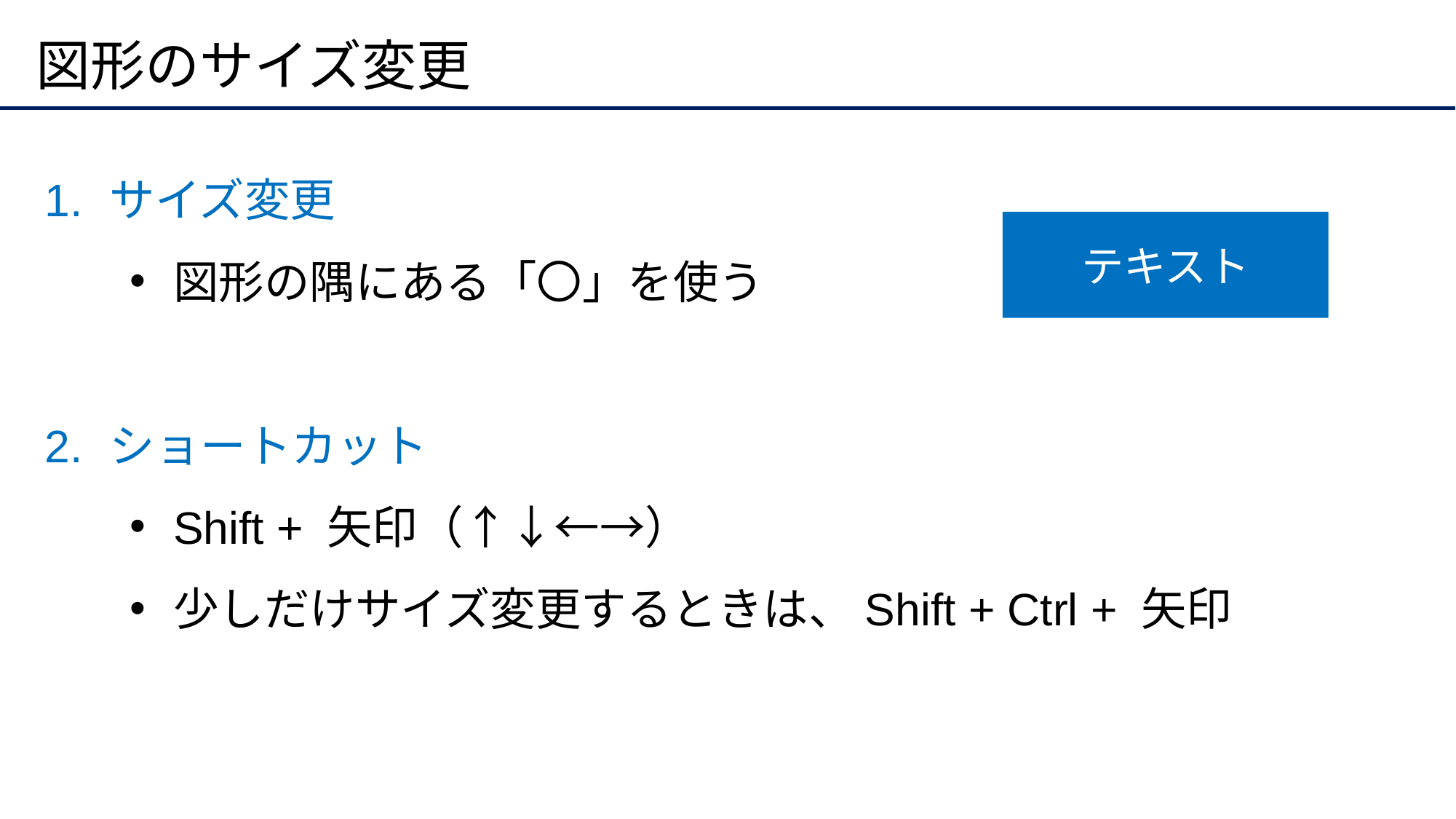

# 図形のサイズ変更
サイズ変更
図形の隅にある「〇」を使う

ショートカット
Shift + 矢印（↑↓←→）
少しだけサイズ変更するときは、Shift + Ctrl + 矢印
テキスト